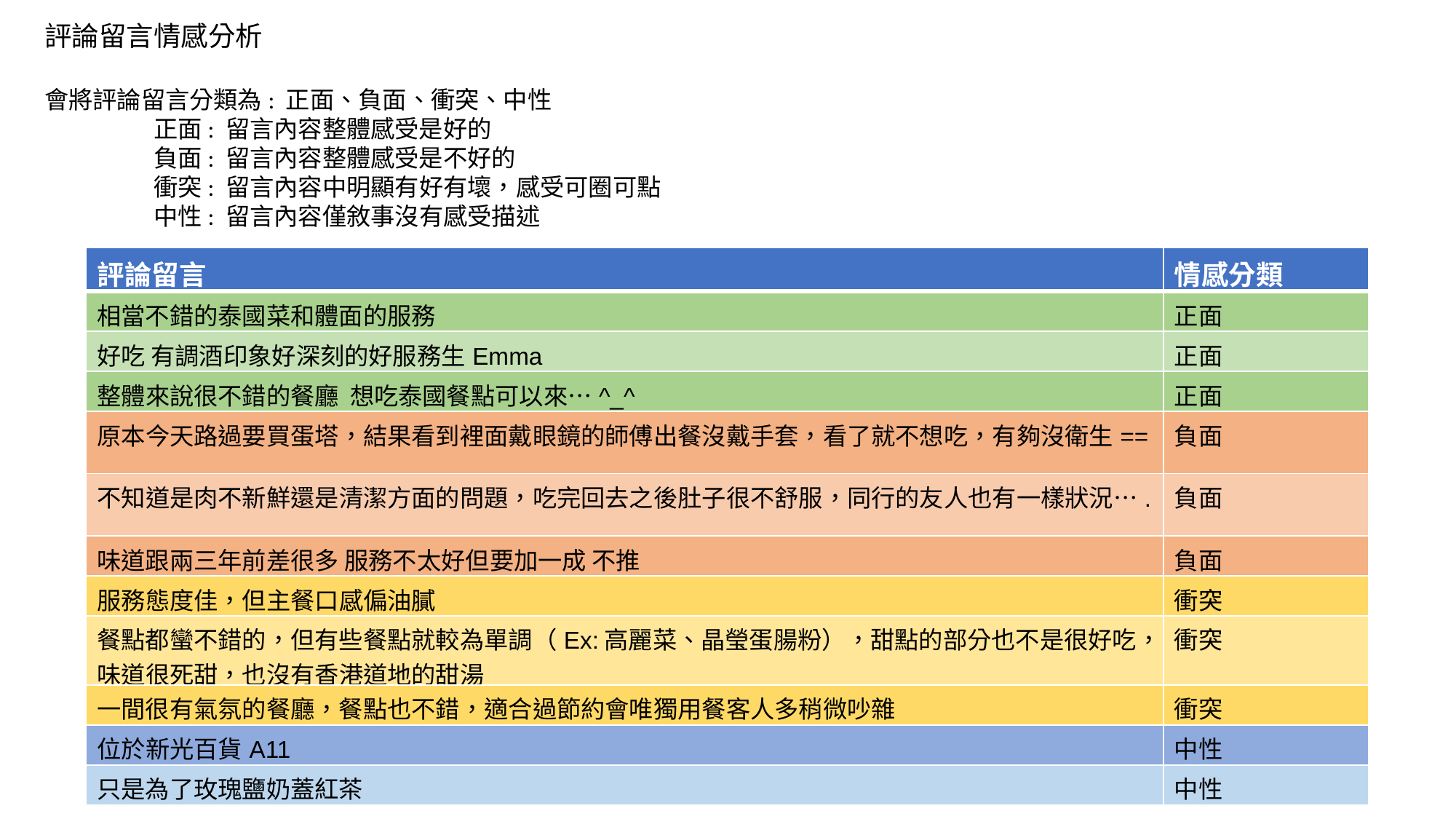

評論留言情感分析

會將評論留言分類為: 正面、負面、衝突、中性
	正面: 留言內容整體感受是好的
	負面: 留言內容整體感受是不好的
	衝突: 留言內容中明顯有好有壞，感受可圈可點
	中性: 留言內容僅敘事沒有感受描述

| 評論留言 | 情感分類 |
| --- | --- |
| 相當不錯的泰國菜和體面的服務 | 正面 |
| 好吃 有調酒印象好深刻的好服務生Emma | 正面 |
| 整體來說很不錯的餐廳 想吃泰國餐點可以來⋯^\_^ | 正面 |
| 原本今天路過要買蛋塔，結果看到裡面戴眼鏡的師傅出餐沒戴手套，看了就不想吃，有夠沒衛生== | 負面 |
| 不知道是肉不新鮮還是清潔方面的問題，吃完回去之後肚子很不舒服，同行的友人也有一樣狀況…. | 負面 |
| 味道跟兩三年前差很多 服務不太好但要加一成 不推 | 負面 |
| 服務態度佳，但主餐口感偏油膩 | 衝突 |
| 餐點都蠻不錯的，但有些餐點就較為單調（Ex:高麗菜、晶瑩蛋腸粉），甜點的部分也不是很好吃，味道很死甜，也沒有香港道地的甜湯 | 衝突 |
| 一間很有氣氛的餐廳，餐點也不錯，適合過節約會唯獨用餐客人多稍微吵雜 | 衝突 |
| 位於新光百貨A11 | 中性 |
| 只是為了玫瑰鹽奶蓋紅茶 | 中性 |